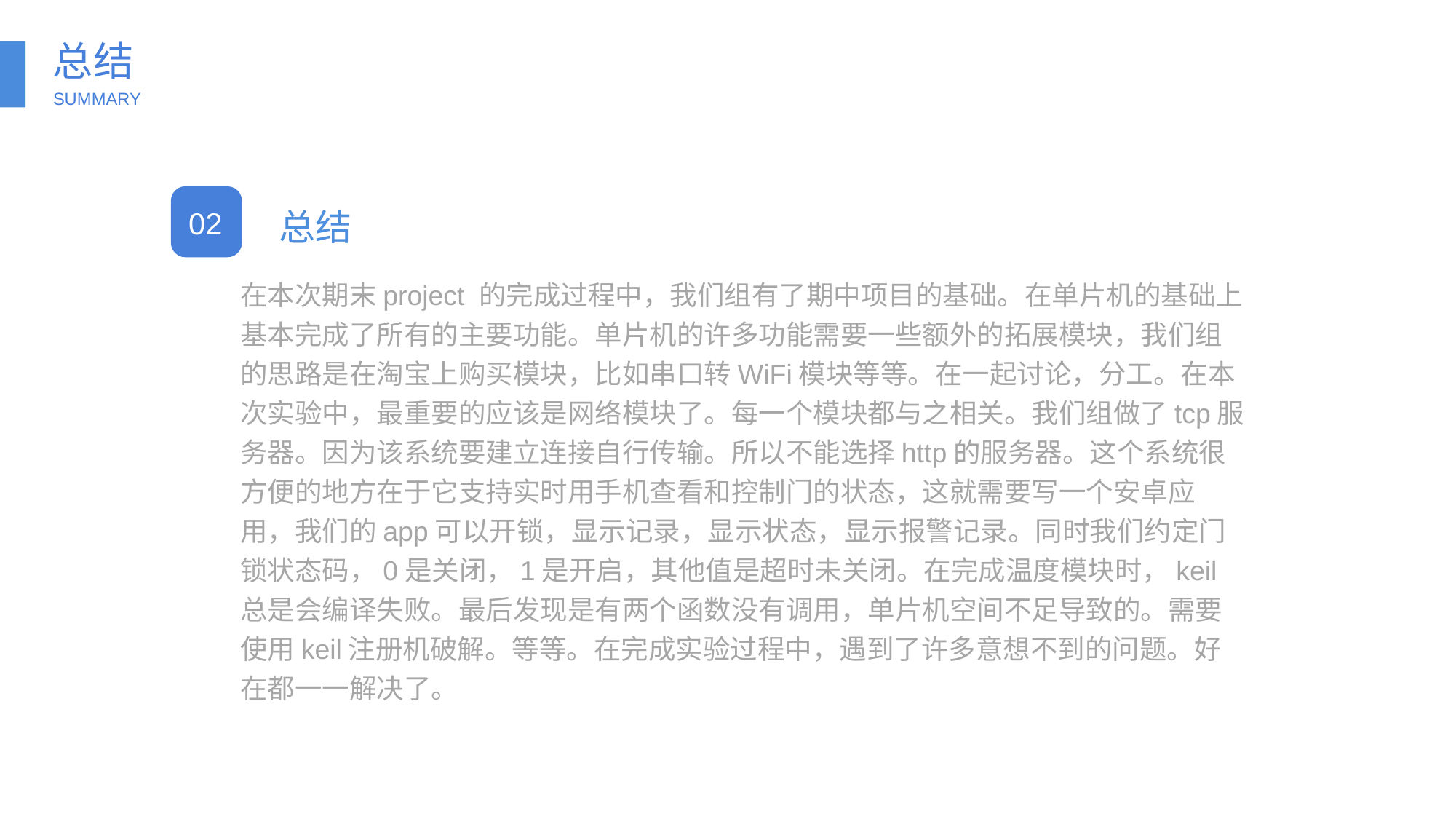

总结

SUMMARY
02

总结
在本次期末project 的完成过程中，我们组有了期中项目的基础。在单片机的基础上基本完成了所有的主要功能。单片机的许多功能需要一些额外的拓展模块，我们组的思路是在淘宝上购买模块，比如串口转WiFi模块等等。在一起讨论，分工。在本次实验中，最重要的应该是网络模块了。每一个模块都与之相关。我们组做了tcp服务器。因为该系统要建立连接自行传输。所以不能选择http的服务器。这个系统很方便的地方在于它支持实时用手机查看和控制门的状态，这就需要写一个安卓应用，我们的app可以开锁，显示记录，显示状态，显示报警记录。同时我们约定门锁状态码，0是关闭，1是开启，其他值是超时未关闭。在完成温度模块时，keil总是会编译失败。最后发现是有两个函数没有调用，单片机空间不足导致的。需要使用keil注册机破解。等等。在完成实验过程中，遇到了许多意想不到的问题。好在都一一解决了。